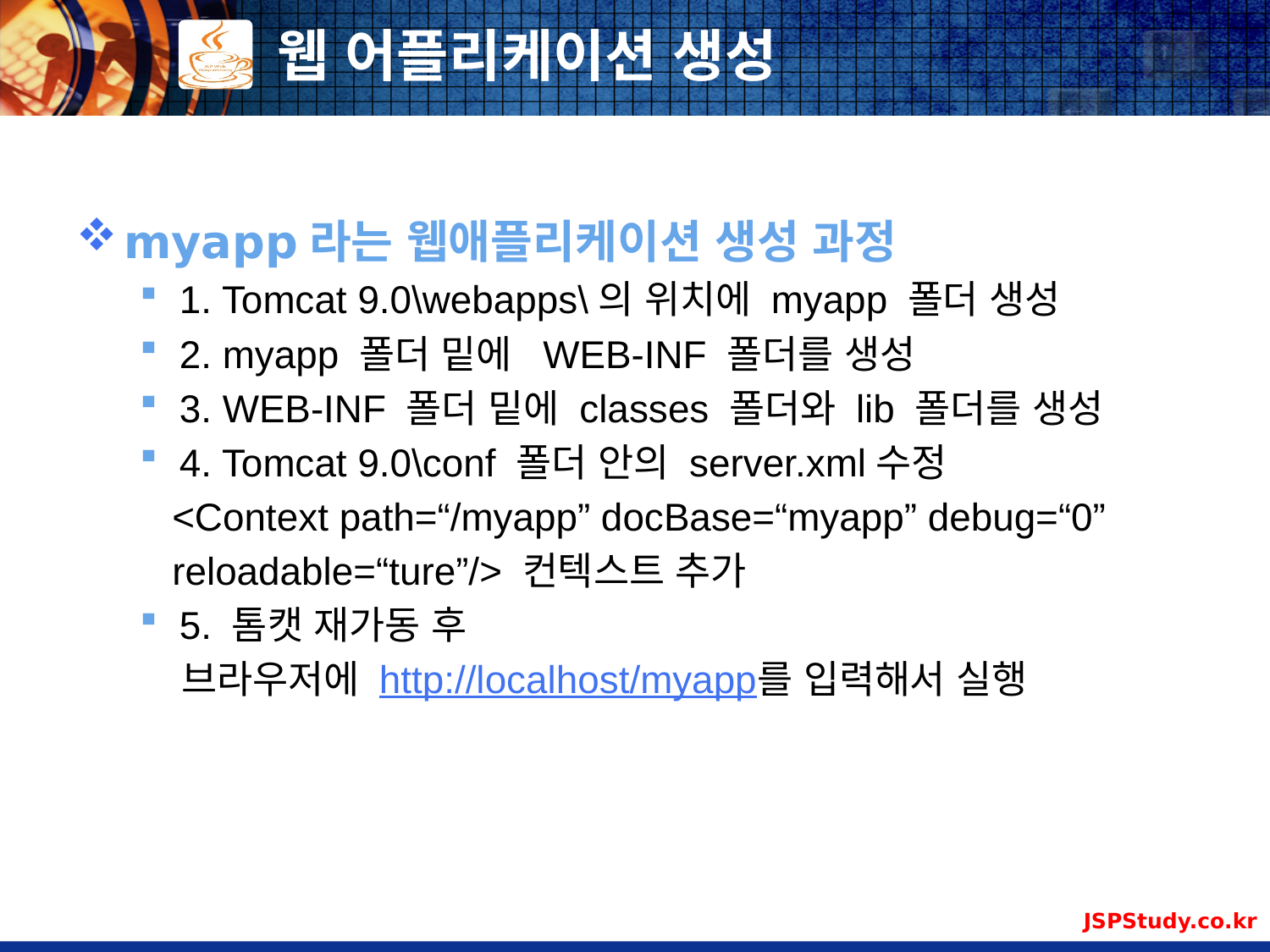

# 웹 어플리케이션 생성
myapp라는 웹애플리케이션 생성 과정
1. Tomcat 9.0\webapps\의 위치에 myapp 폴더 생성
2. myapp 폴더 밑에  WEB-INF 폴더를 생성
3. WEB-INF 폴더 밑에 classes 폴더와 lib 폴더를 생성
4. Tomcat 9.0\conf 폴더 안의 server.xml수정
   <Context path=“/myapp” docBase=“myapp” debug=“0”
   reloadable=“ture”/> 컨텍스트 추가
5. 톰캣 재가동 후
   브라우저에 http://localhost/myapp를 입력해서 실행
JSPStudy.co.kr